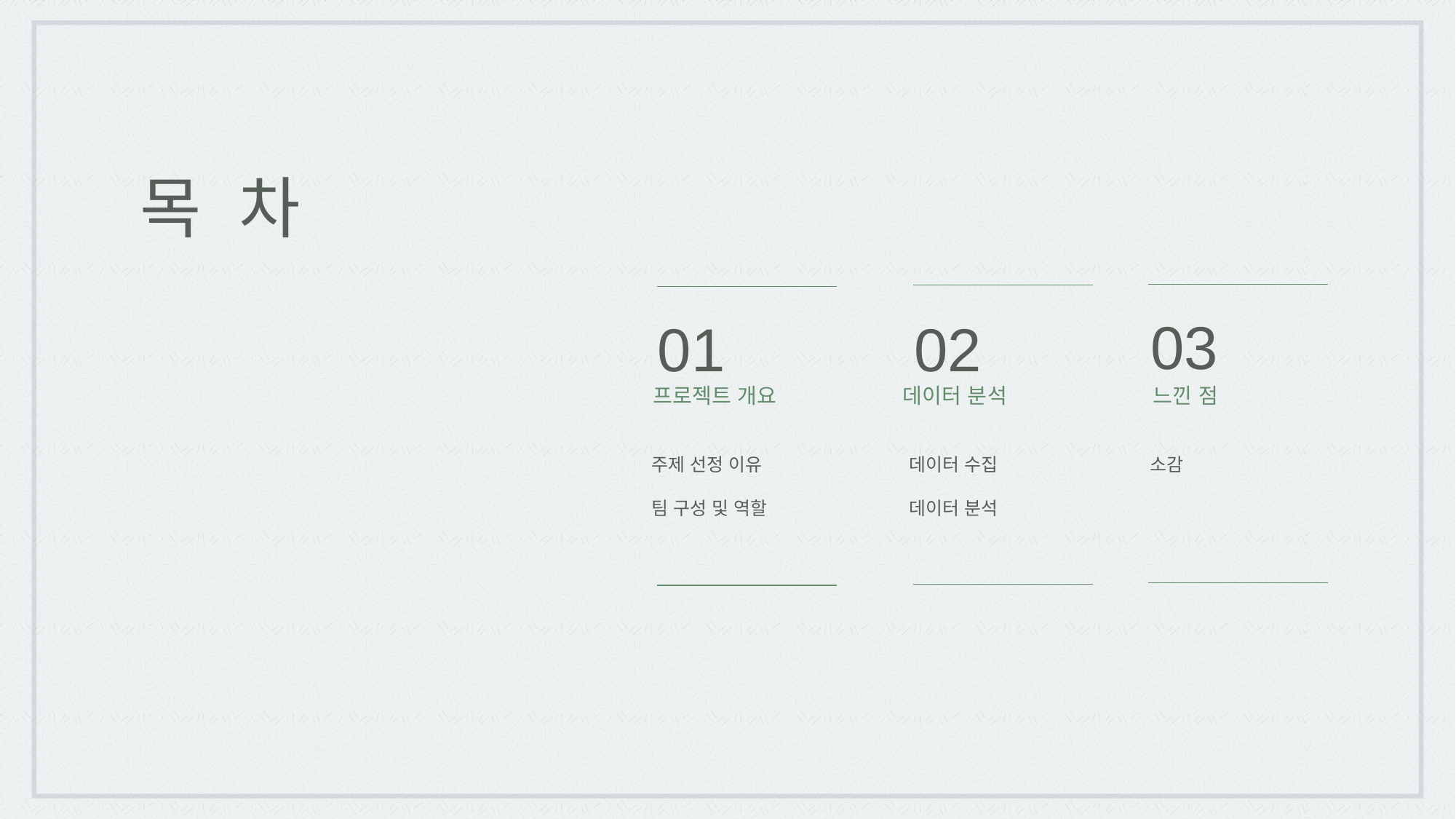

목  차
03
01
02
프로젝트 개요
데이터 분석
느낀 점
소감
데이터 수집

데이터 분석

주제 선정 이유

팀 구성 및 역할